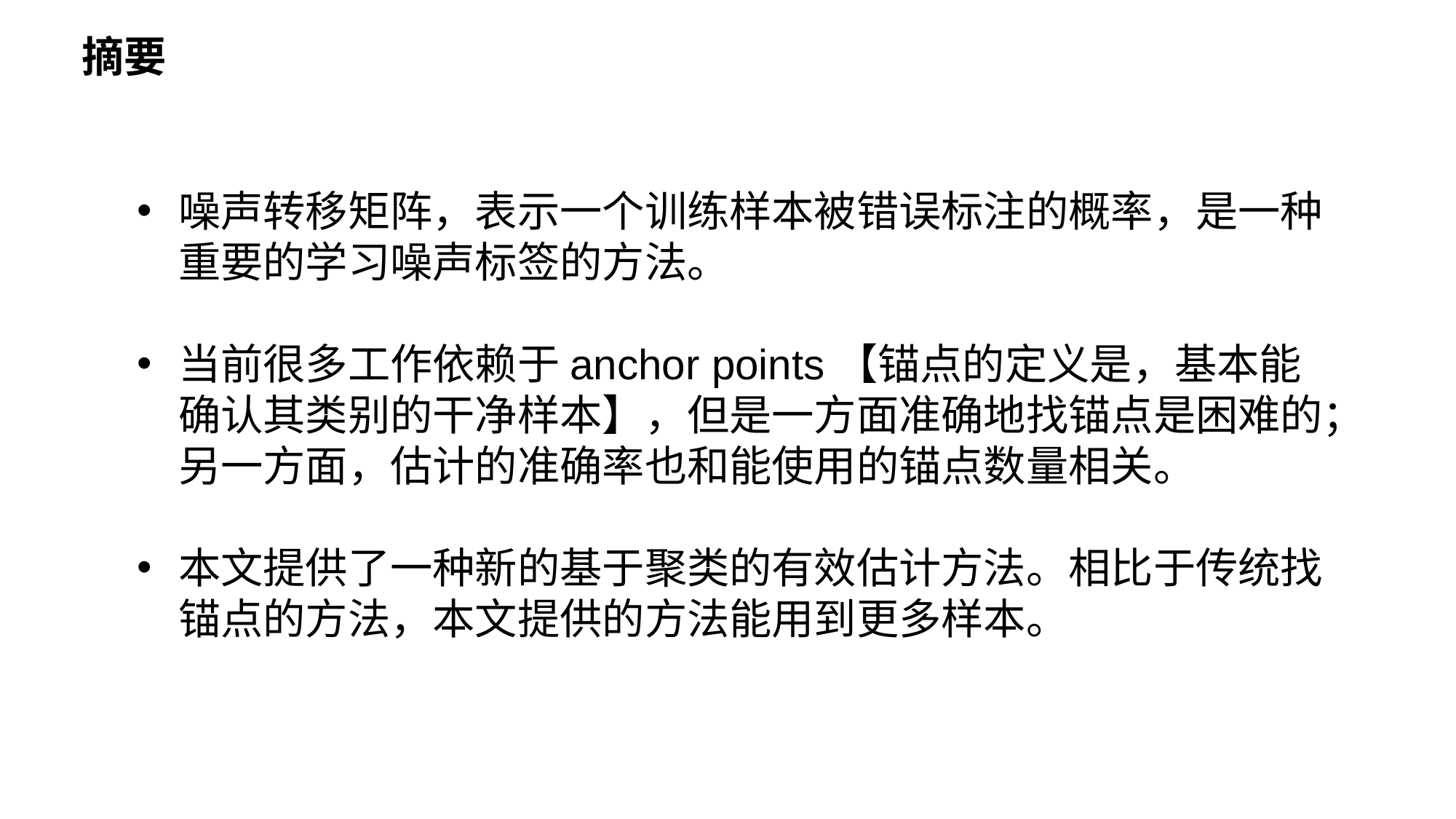

摘要
噪声转移矩阵，表示一个训练样本被错误标注的概率，是一种重要的学习噪声标签的方法。

当前很多工作依赖于anchor points【锚点的定义是，基本能确认其类别的干净样本】，但是一方面准确地找锚点是困难的；另一方面，估计的准确率也和能使用的锚点数量相关。

本文提供了一种新的基于聚类的有效估计方法。相比于传统找锚点的方法，本文提供的方法能用到更多样本。